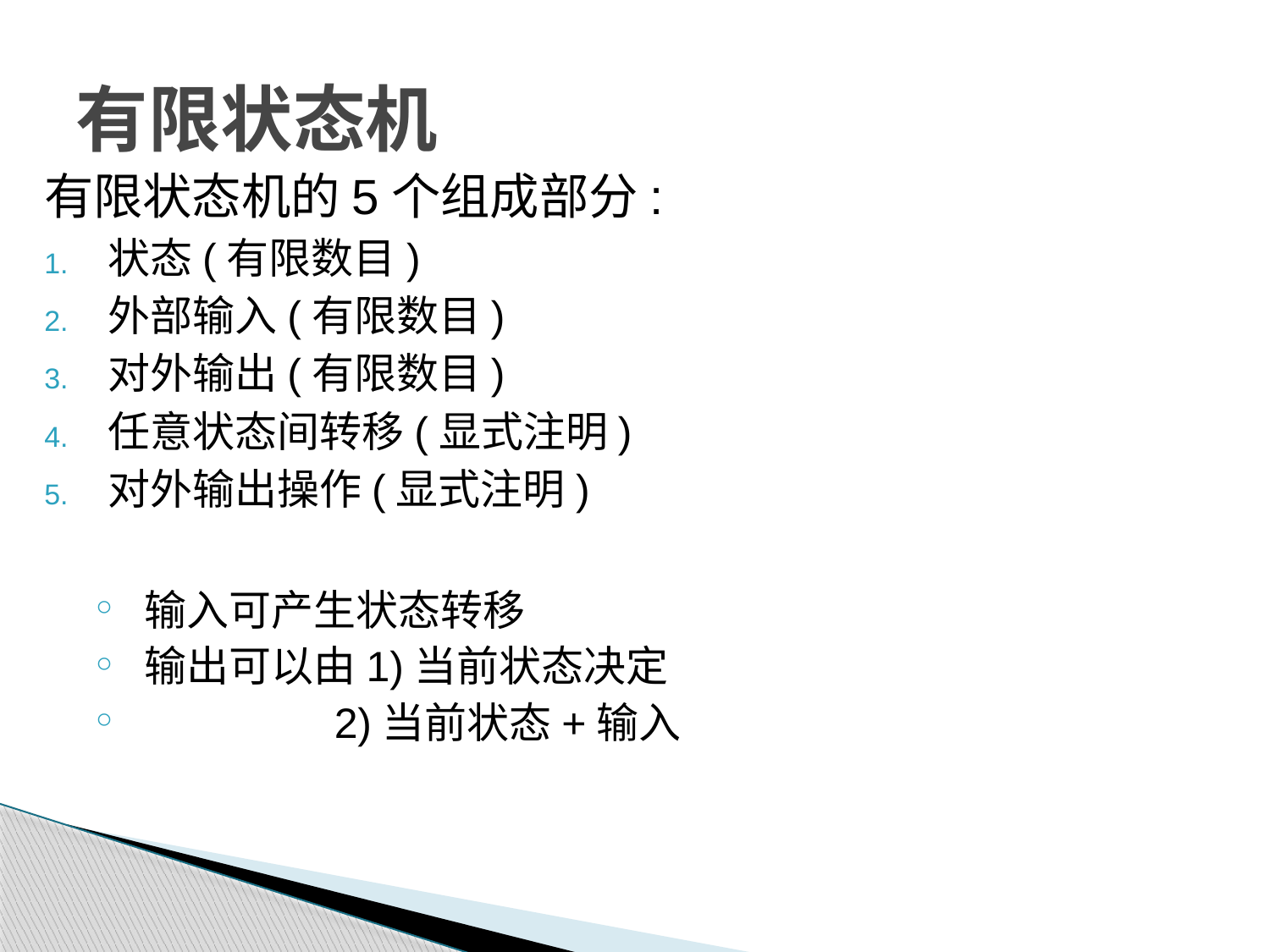

有限状态机
有限状态机的5个组成部分:
状态(有限数目)
外部输入(有限数目)
对外输出(有限数目)
任意状态间转移(显式注明)
对外输出操作(显式注明)

输入可产生状态转移
输出可以由1)当前状态决定
                2)当前状态+输入